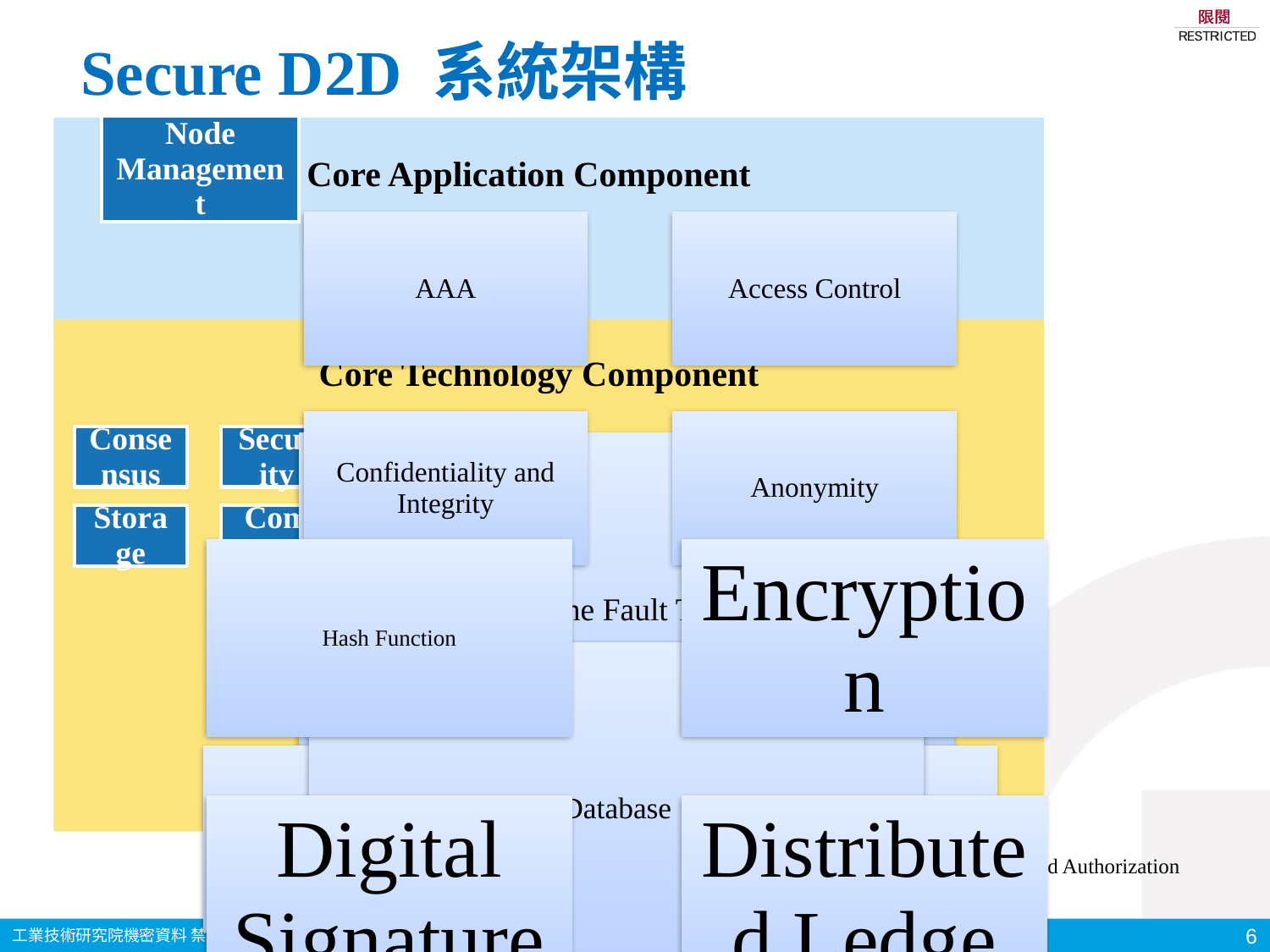

# Secure D2D 系統架構

Core Application Component
Access Control
AAA
Anonymity
Confidentiality and Integrity

Core Technology Component
Consensus
Security
Storage
Communi.
Practical Byzantine Fault Tolerance (PBFT)
Hash Function
Encryption
Database
Peer to Peer
Broadcast
AAA :Authentication, Accounting and Authorization
6